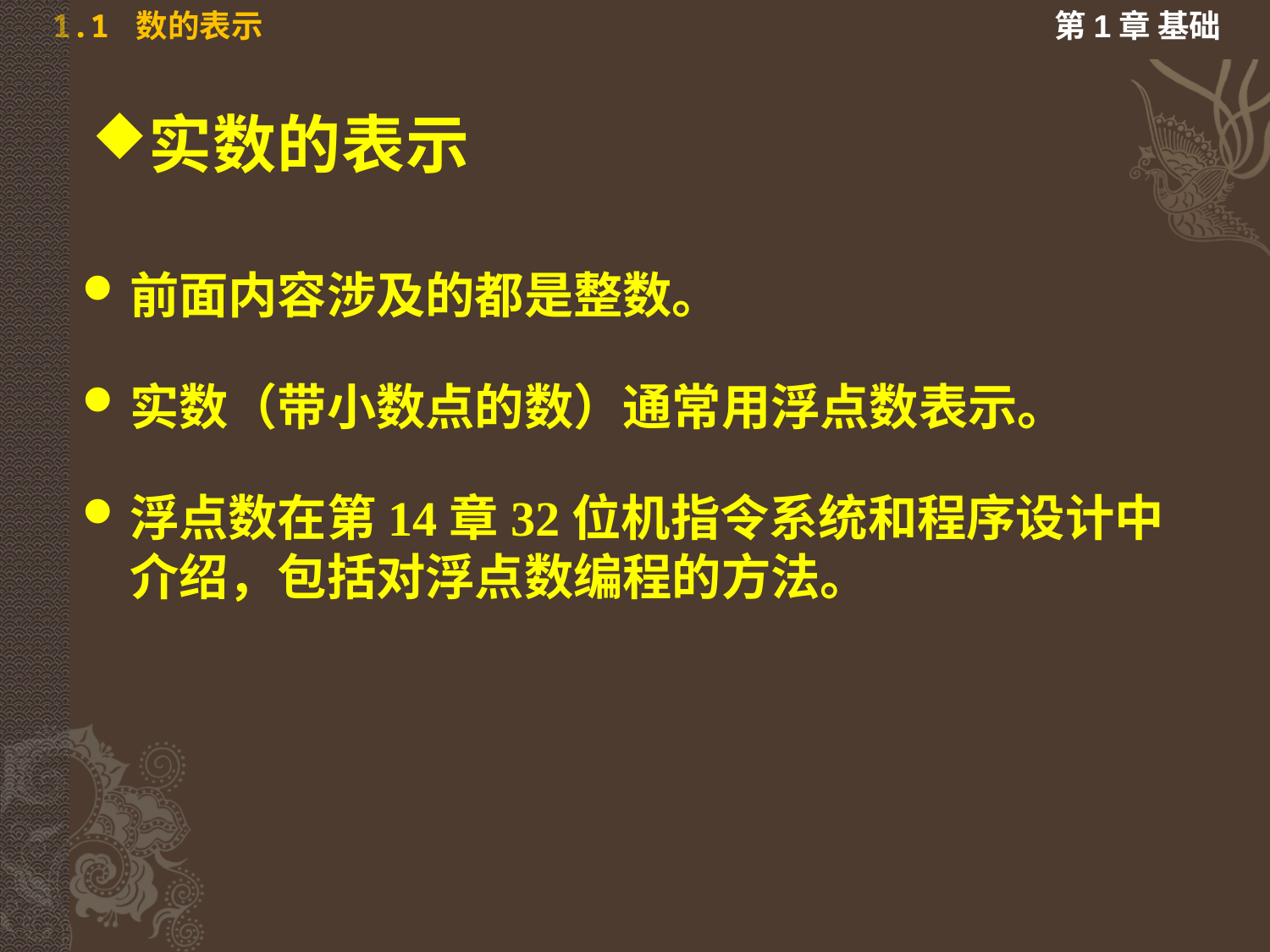

# 实数的表示
前面内容涉及的都是整数。
实数（带小数点的数）通常用浮点数表示。
浮点数在第14章32位机指令系统和程序设计中介绍，包括对浮点数编程的方法。